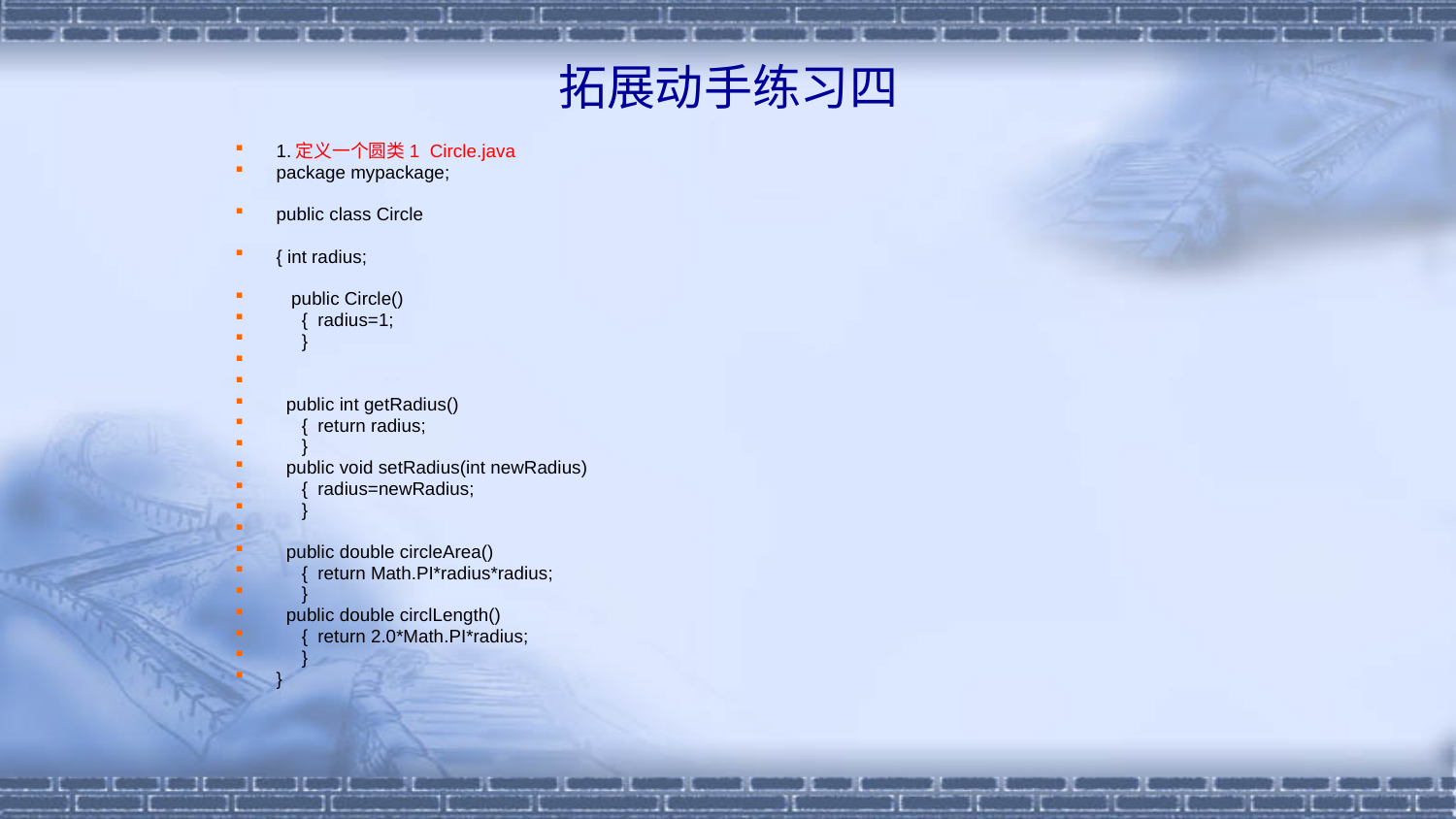

# 拓展动手练习四
1.定义一个圆类1  Circle.java
package mypackage;

public class Circle

{ int radius;

   public Circle()
     {  radius=1;
     }

  public int getRadius()
     {  return radius;
     }
  public void setRadius(int newRadius)
     {  radius=newRadius;
     }

  public double circleArea()
     {  return Math.PI*radius*radius;
     }
  public double circlLength()
     {  return 2.0*Math.PI*radius;
     }
}